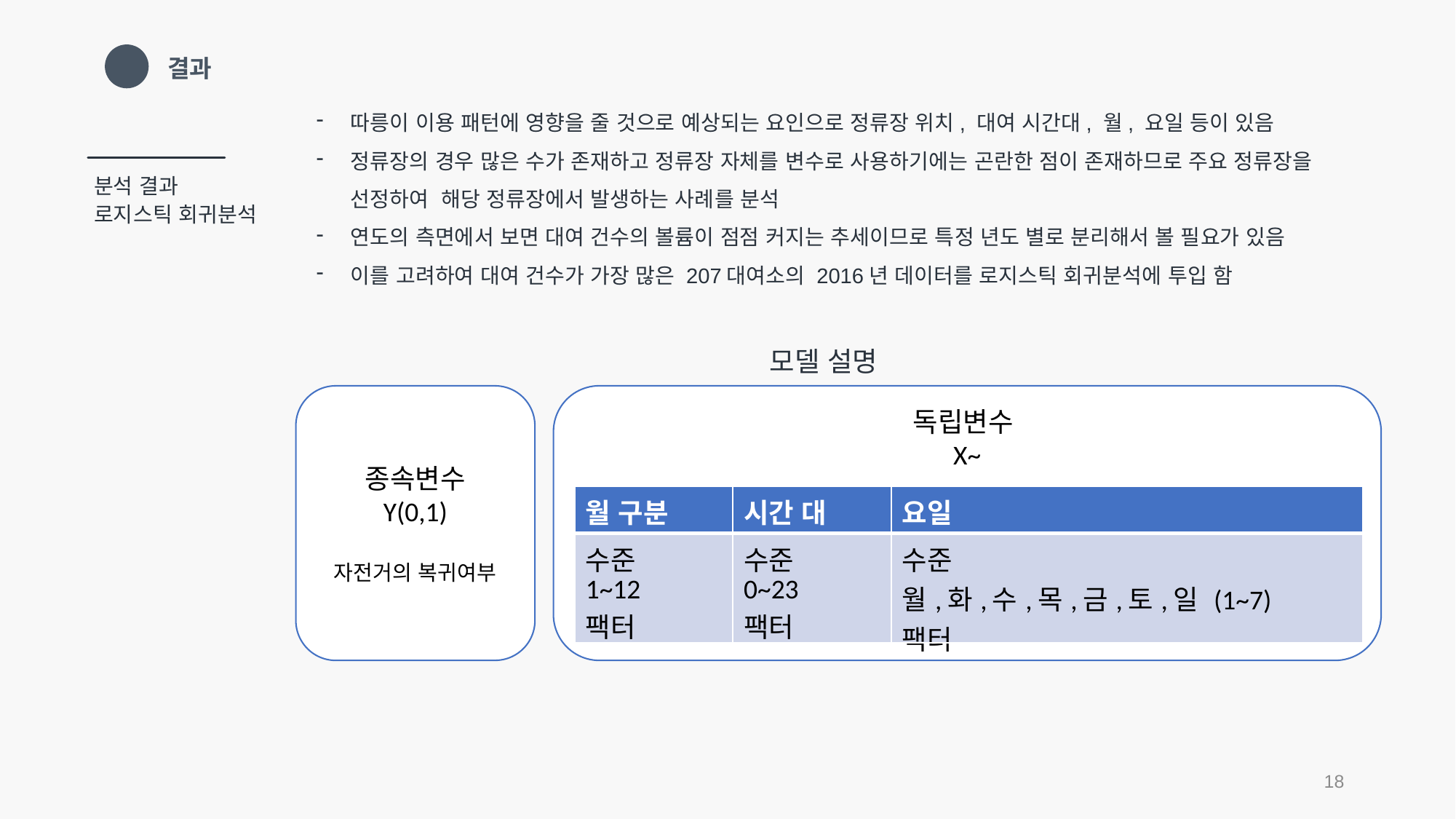

결과
04
따릉이 이용 패턴에 영향을 줄 것으로 예상되는 요인으로 정류장 위치, 대여 시간대, 월, 요일 등이 있음
정류장의 경우 많은 수가 존재하고 정류장 자체를 변수로 사용하기에는 곤란한 점이 존재하므로 주요 정류장을 선정하여  해당 정류장에서 발생하는 사례를 분석
연도의 측면에서 보면 대여 건수의 볼륨이 점점 커지는 추세이므로 특정 년도 별로 분리해서 볼 필요가 있음
이를 고려하여 대여 건수가 가장 많은 207대여소의 2016년 데이터를 로지스틱 회귀분석에 투입 함

분석 결과
로지스틱 회귀분석
모델 설명
종속변수
Y(0,1)

자전거의 복귀여부
독립변수
X~

| 월 구분 | 시간 대 | 요일 |
| --- | --- | --- |
| 수준 1~12 팩터 | 수준 0~23 팩터 | 수준 월,화,수,목,금,토,일 (1~7) 팩터 |
18